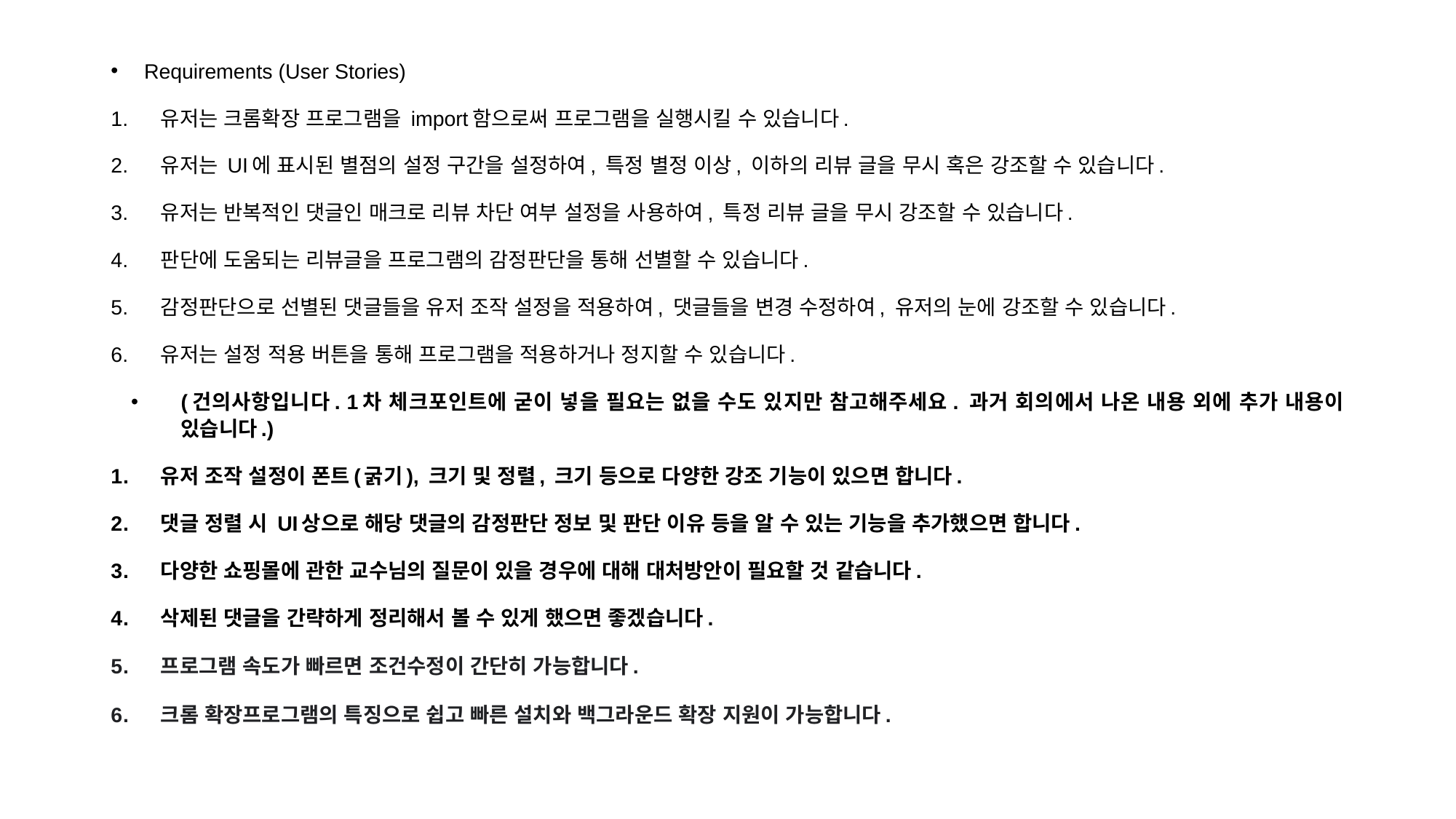

Requirements (User Stories)
유저는 크롬확장 프로그램을 import함으로써 프로그램을 실행시킬 수 있습니다.
유저는 UI에 표시된 별점의 설정 구간을 설정하여, 특정 별정 이상, 이하의 리뷰 글을 무시 혹은 강조할 수 있습니다.
유저는 반복적인 댓글인 매크로 리뷰 차단 여부 설정을 사용하여, 특정 리뷰 글을 무시 강조할 수 있습니다.
판단에 도움되는 리뷰글을 프로그램의 감정판단을 통해 선별할 수 있습니다.
감정판단으로 선별된 댓글들을 유저 조작 설정을 적용하여, 댓글들을 변경 수정하여, 유저의 눈에 강조할 수 있습니다.
유저는 설정 적용 버튼을 통해 프로그램을 적용하거나 정지할 수 있습니다.
(건의사항입니다. 1차 체크포인트에 굳이 넣을 필요는 없을 수도 있지만 참고해주세요. 과거 회의에서 나온 내용 외에 추가 내용이 있습니다.)
유저 조작 설정이 폰트(굵기), 크기 및 정렬, 크기 등으로 다양한 강조 기능이 있으면 합니다.
댓글 정렬 시 UI상으로 해당 댓글의 감정판단 정보 및 판단 이유 등을 알 수 있는 기능을 추가했으면 합니다.
다양한 쇼핑몰에 관한 교수님의 질문이 있을 경우에 대해 대처방안이 필요할 것 같습니다.
삭제된 댓글을 간략하게 정리해서 볼 수 있게 했으면 좋겠습니다.
프로그램 속도가 빠르면 조건수정이 간단히 가능합니다.
크롬 확장프로그램의 특징으로 쉽고 빠른 설치와 백그라운드 확장 지원이 가능합니다.